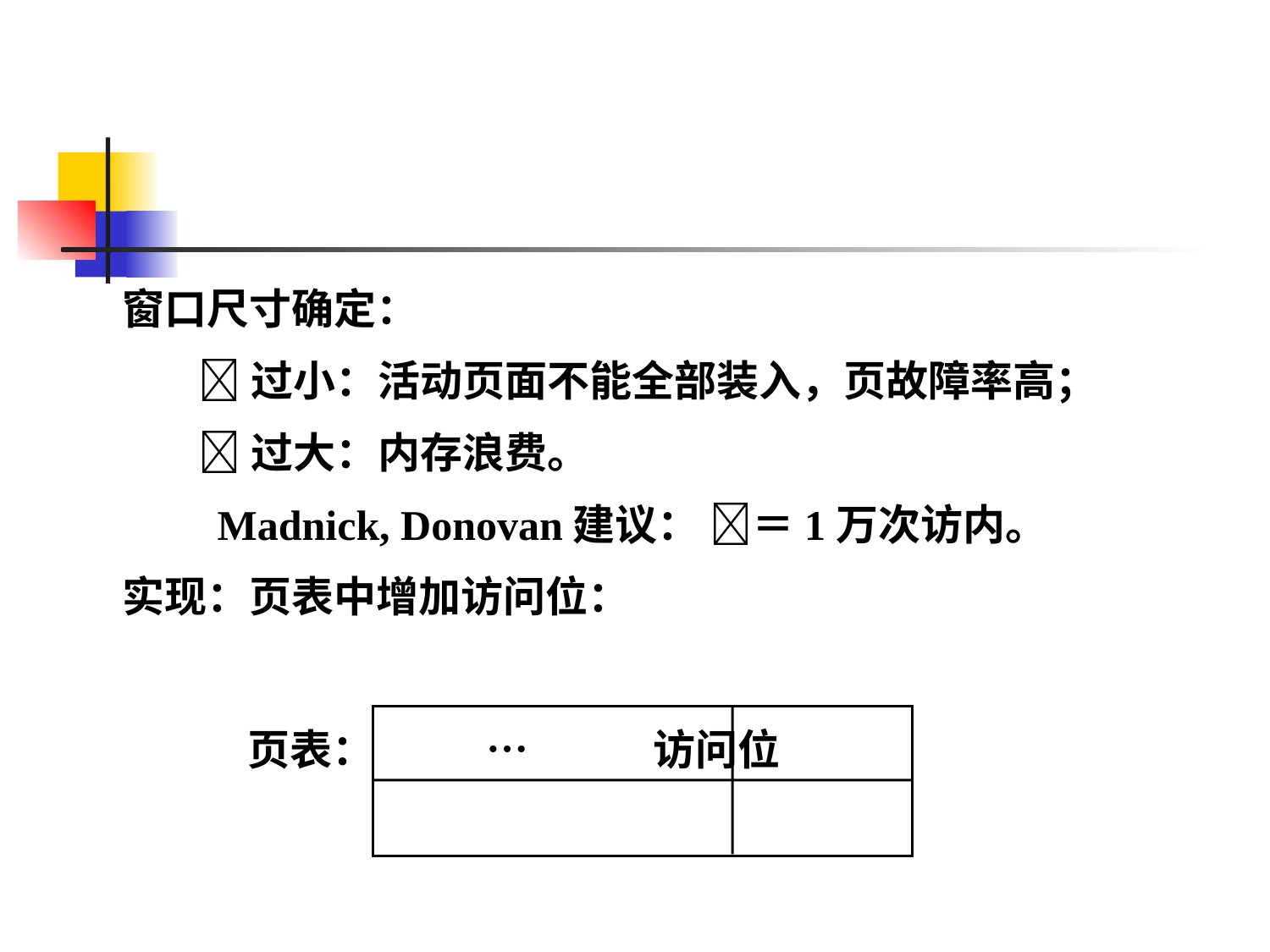

窗口尺寸确定：
        Δ过小：活动页面不能全部装入，页故障率高；
        Δ过大：内存浪费。
　　Madnick, Donovan建议： Δ＝1万次访内。
实现：页表中增加访问位：

页表：
　    …             访问位